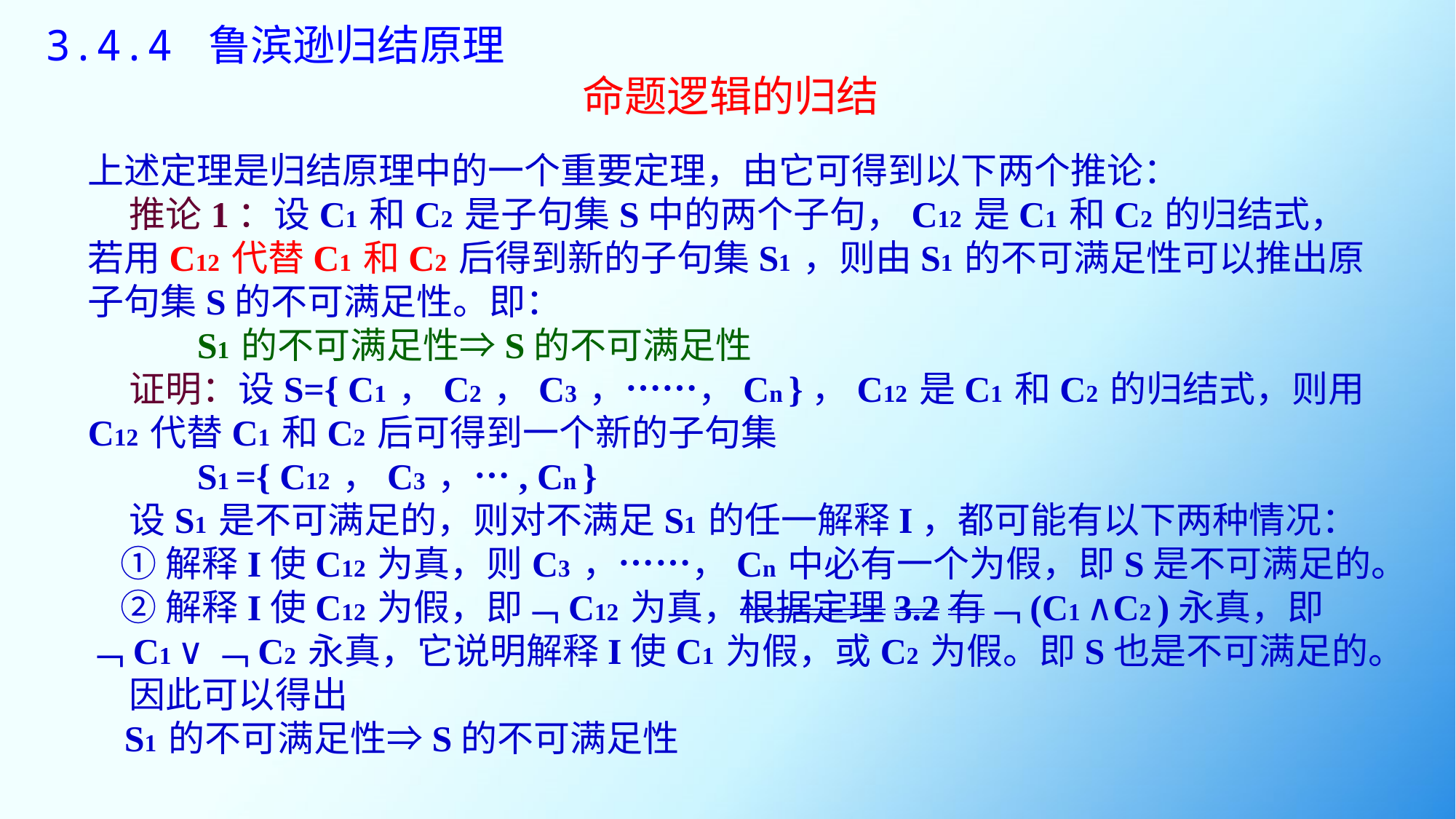

# 3.4.4 鲁滨逊归结原理
命题逻辑的归结
上述定理是归结原理中的一个重要定理，由它可得到以下两个推论：
    推论1：设C1 和C2 是子句集S中的两个子句，C12 是C1 和C2 的归结式，若用C12 代替C1 和C2 后得到新的子句集S1 ，则由S1 的不可满足性可以推出原子句集S的不可满足性。即：
	S1 的不可满足性⇒S的不可满足性
    证明：设S={ C1 ，C2 ，C3 ，……，Cn }，C12 是C1 和C2 的归结式，则用C12 代替C1 和C2 后可得到一个新的子句集
	S1 ={ C12 ，C3 ，…, Cn }
    设S1 是不可满足的，则对不满足S1 的任一解释I，都可能有以下两种情况：
    ①解释I使C12 为真，则C3 ，……，Cn 中必有一个为假，即S是不可满足的。
    ②解释I使C12 为假，即﹁C12 为真，根据定理3.2有﹁(C1 ∧C2 )永真，即﹁C1 ∨﹁C2 永真，它说明解释I使C1 为假，或C2 为假。即S也是不可满足的。
    因此可以得出
    S1 的不可满足性⇒S的不可满足性